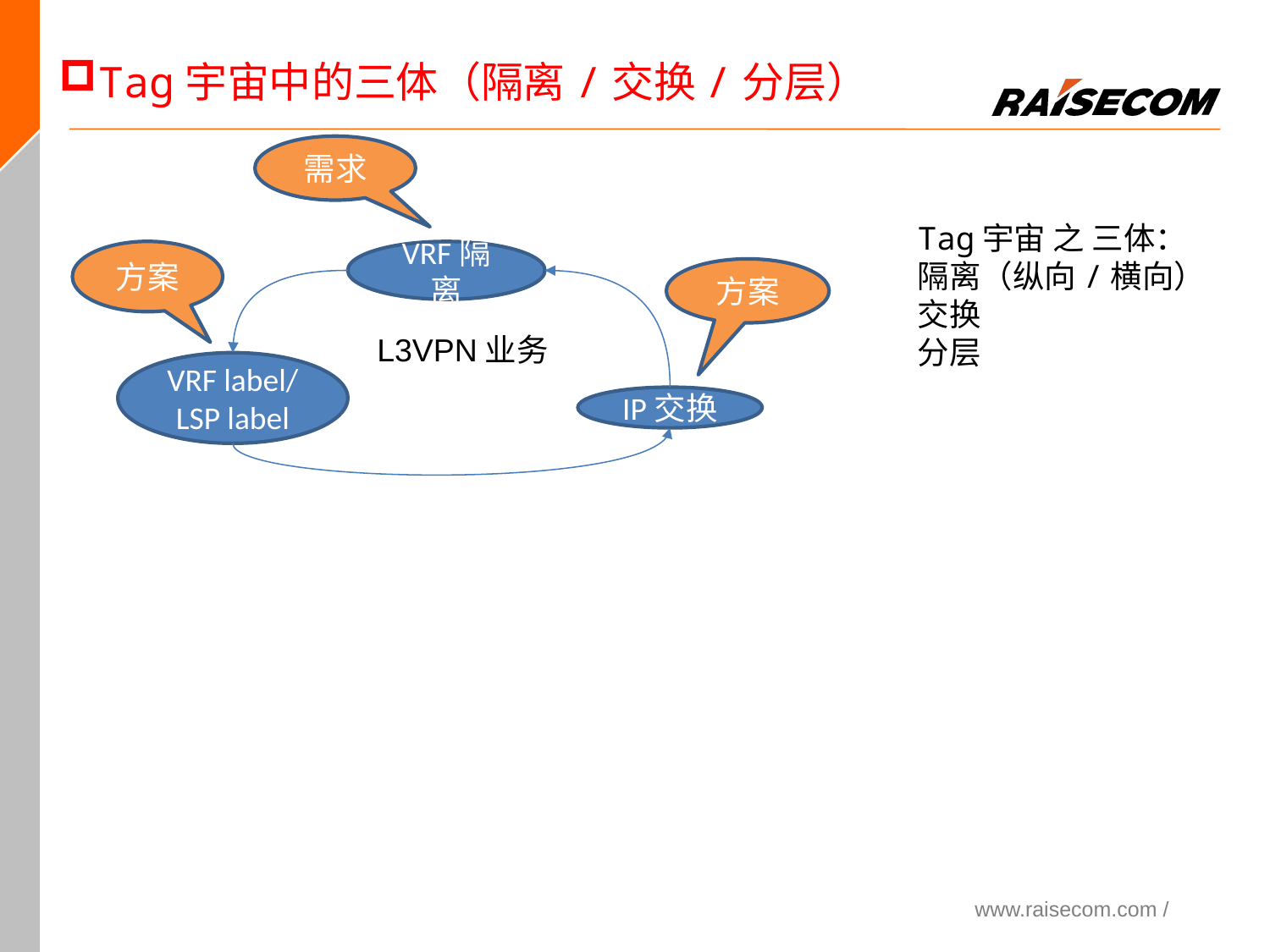

Tag宇宙中的三体（隔离/交换/分层）
需求
Tag宇宙 之 三体：
隔离（纵向/横向）
交换
分层
方案
VRF隔离
方案
L3VPN业务
VRF label/
LSP label
IP交换